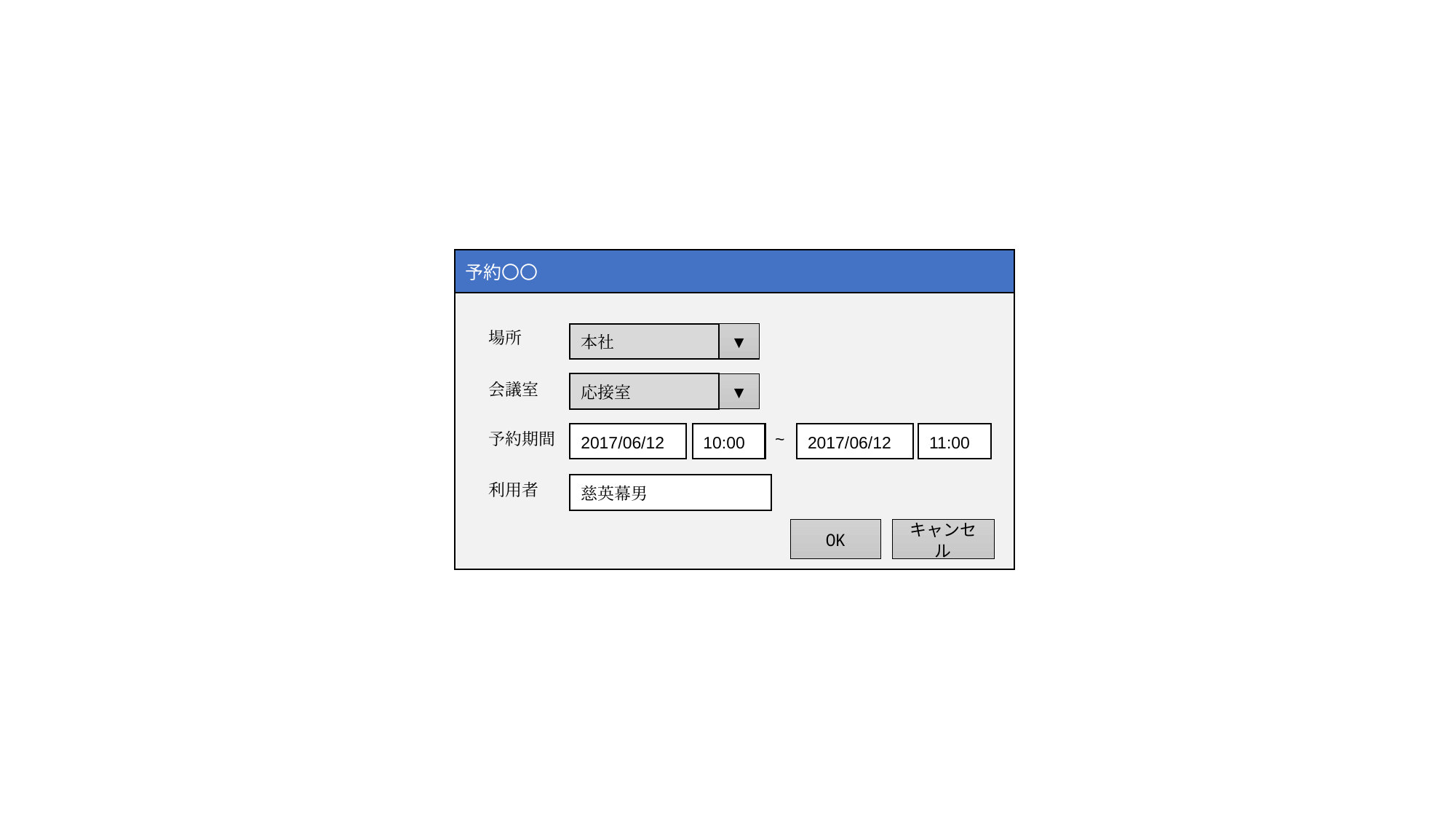

予約〇〇

場所
本社
▼
会議室
応接室
▼
~
予約期間
10:00
11:00
2017/06/12
2017/06/12
利用者
慈英幕男
OK
キャンセル